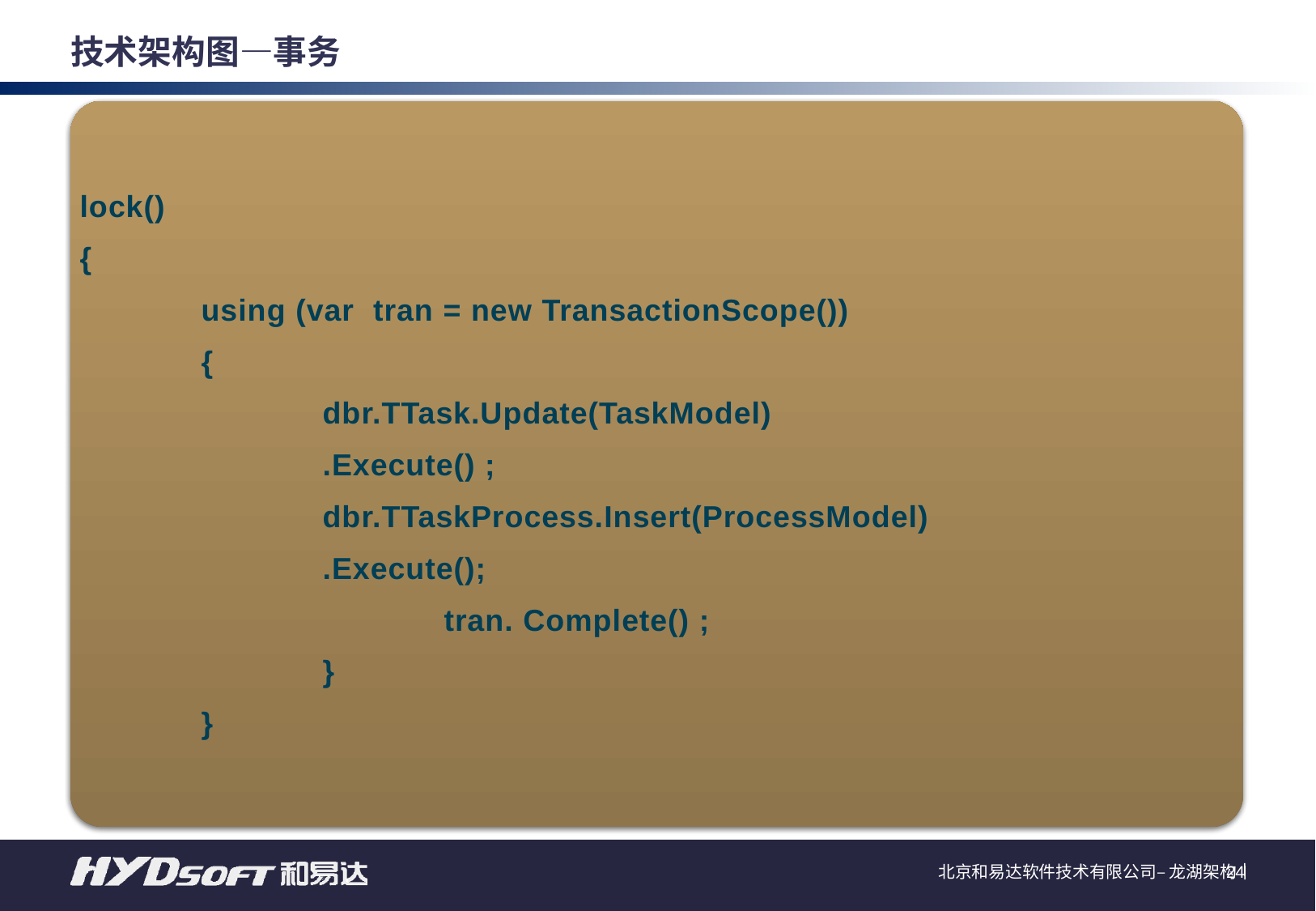

技术架构图—事务
Lock(){ using (var conn = dbr.TTask.GetDbConnection())
{
	conn.Open();
	using (var tran = conn.BeginTransaction())
	{
		dbr.TTask.Update(TaskModel)
			.UseTransaction( tran ).Execute() ;
		dbr.TTaskProcess.Insert(ProcessModel)
		.UseTransaction(tran) .Execute();
                	try{ tran.Commit(); }
                	catch { tran.Rollback(); throw;  }
	}
}}
lock()
{
	using (var  tran = new TransactionScope())
	{
		dbr.TTask.Update(TaskModel)
		.Execute() ;
		dbr.TTaskProcess.Insert(ProcessModel)
	.Execute();
		tran. Complete() ;
	}
}